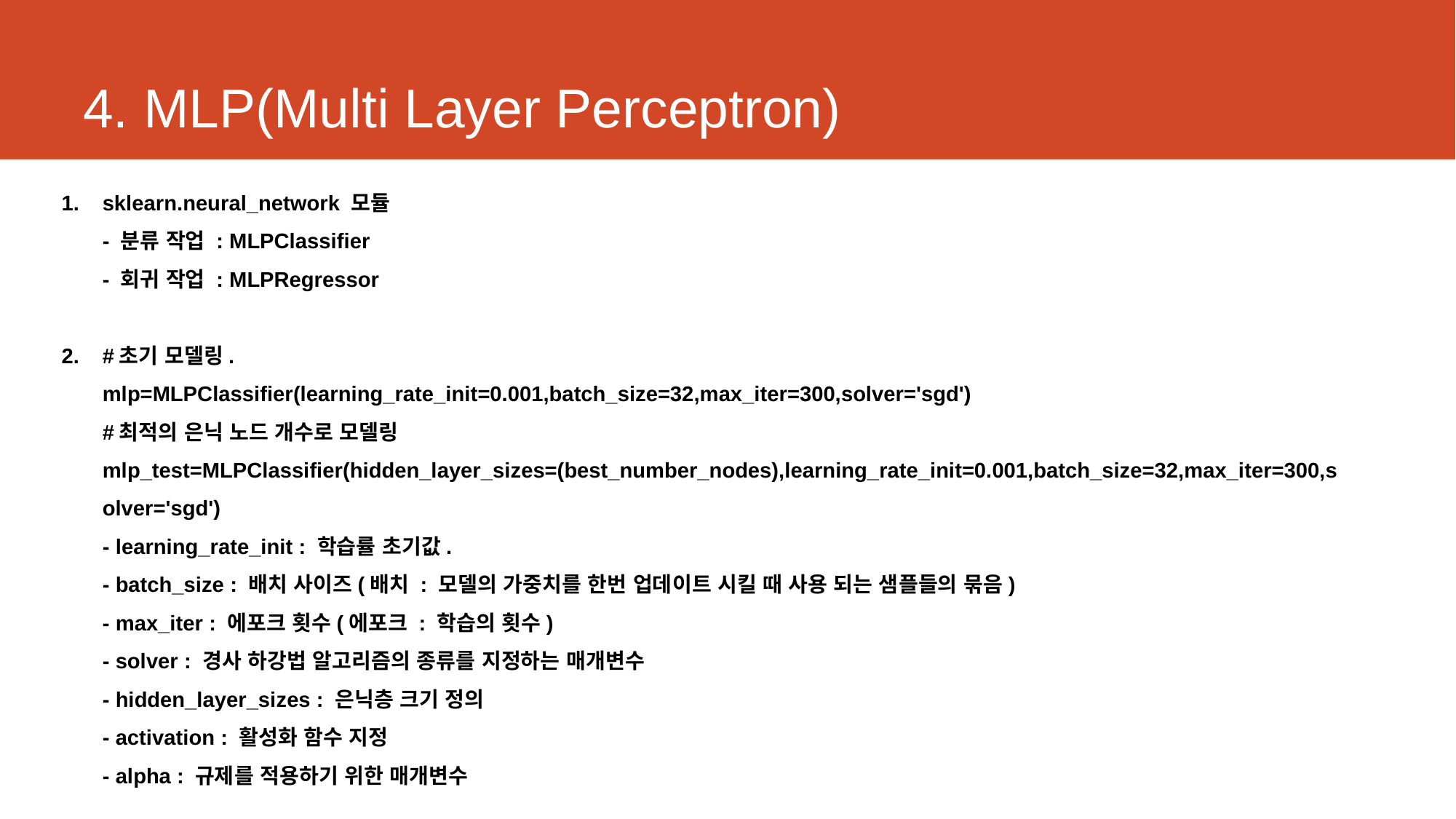

# 4. MLP(Multi Layer Perceptron)
sklearn.neural_network 모듈
- 분류 작업 : MLPClassifier
- 회귀 작업 : MLPRegressor

#초기 모델링.
mlp=MLPClassifier(learning_rate_init=0.001,batch_size=32,max_iter=300,solver='sgd')
#최적의 은닉 노드 개수로 모델링
mlp_test=MLPClassifier(hidden_layer_sizes=(best_number_nodes),learning_rate_init=0.001,batch_size=32,max_iter=300,solver='sgd')
- learning_rate_init : 학습률 초기값.
- batch_size : 배치 사이즈(배치 : 모델의 가중치를 한번 업데이트 시킬 때 사용 되는 샘플들의 묶음)
- max_iter : 에포크 횟수(에포크 : 학습의 횟수)
- solver : 경사 하강법 알고리즘의 종류를 지정하는 매개변수
- hidden_layer_sizes : 은닉층 크기 정의
- activation : 활성화 함수 지정
- alpha : 규제를 적용하기 위한 매개변수